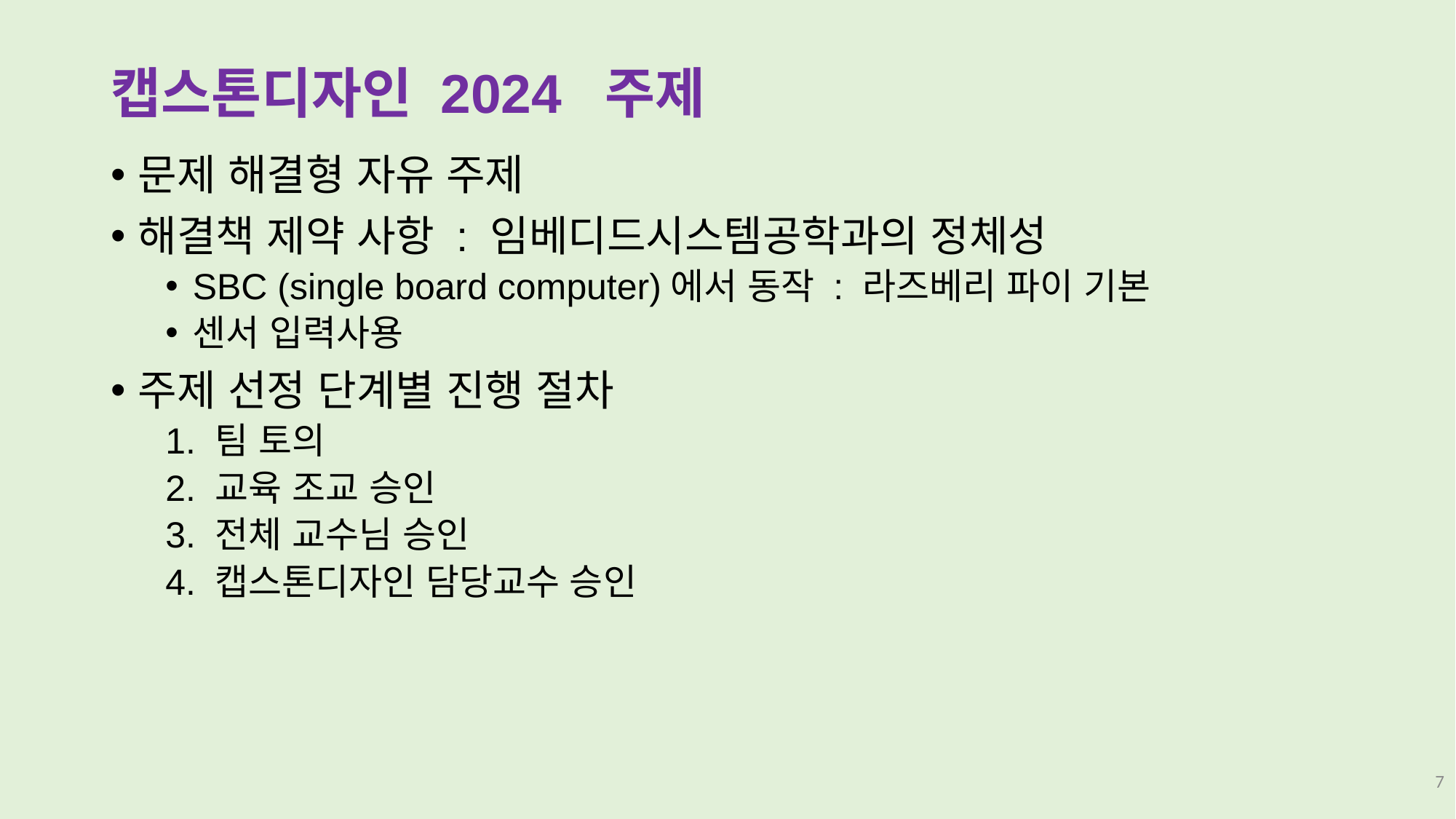

# 캡스톤디자인 2024  주제
문제 해결형 자유 주제
해결책 제약 사항 : 임베디드시스템공학과의 정체성
SBC (single board computer)에서 동작 : 라즈베리 파이 기본
센서 입력사용
주제 선정 단계별 진행 절차
1. 팀 토의
2. 교육 조교 승인
3. 전체 교수님 승인
4. 캡스톤디자인 담당교수 승인

7